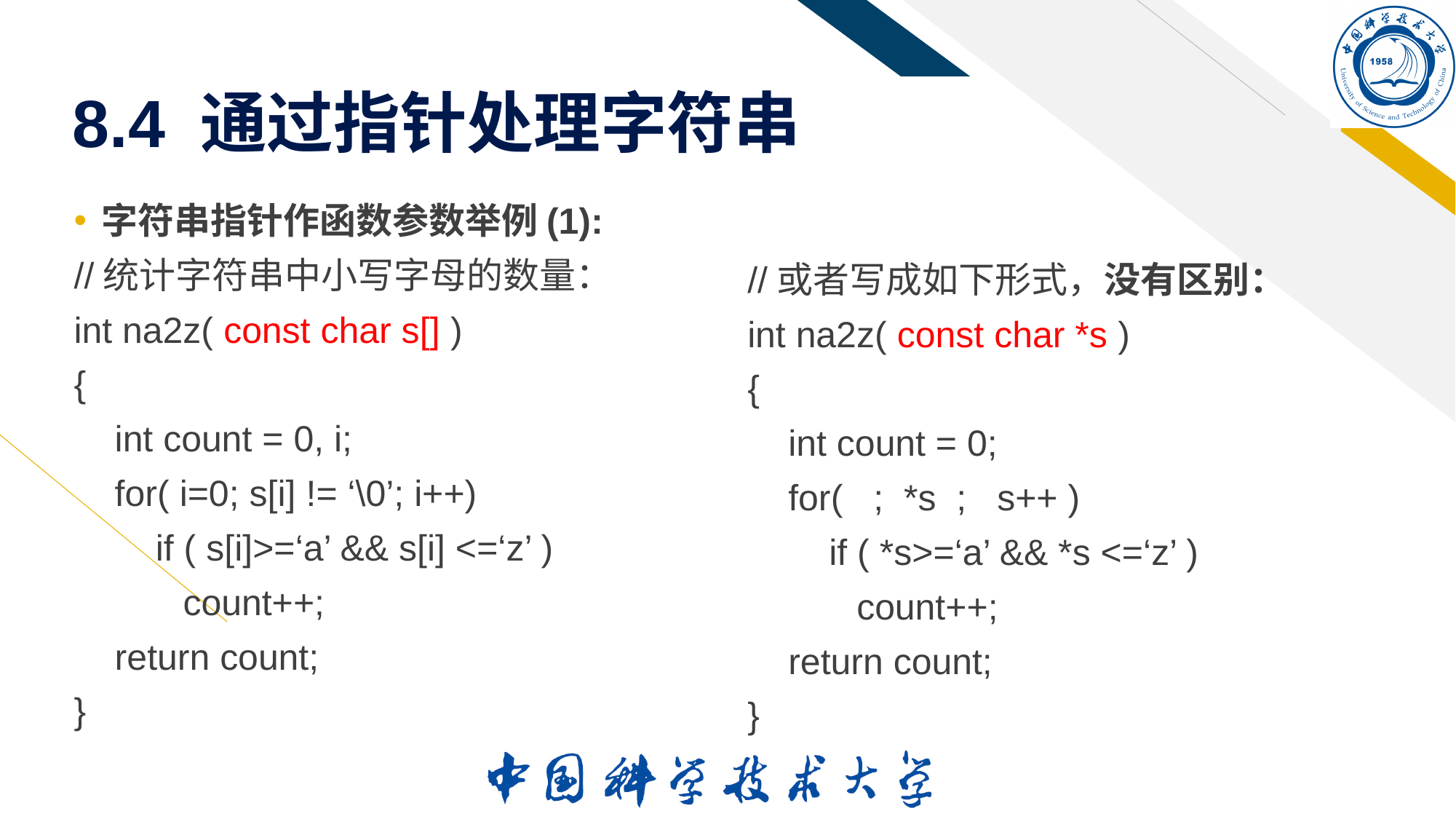

# 8.4 通过指针处理字符串
字符串指针作函数参数举例(1):
//统计字符串中小写字母的数量：
int na2z( const char s[] )
{
    int count = 0, i;
    for( i=0; s[i] != ‘\0’; i++)
        if ( s[i]>=‘a’ && s[i] <=‘z’ )
	count++;
    return count;
}

//或者写成如下形式，没有区别：
int na2z( const char *s )
{
    int count = 0;
    for(   ;  *s  ;   s++ )
        if ( *s>=‘a’ && *s <=‘z’ )
	count++;
    return count;
}